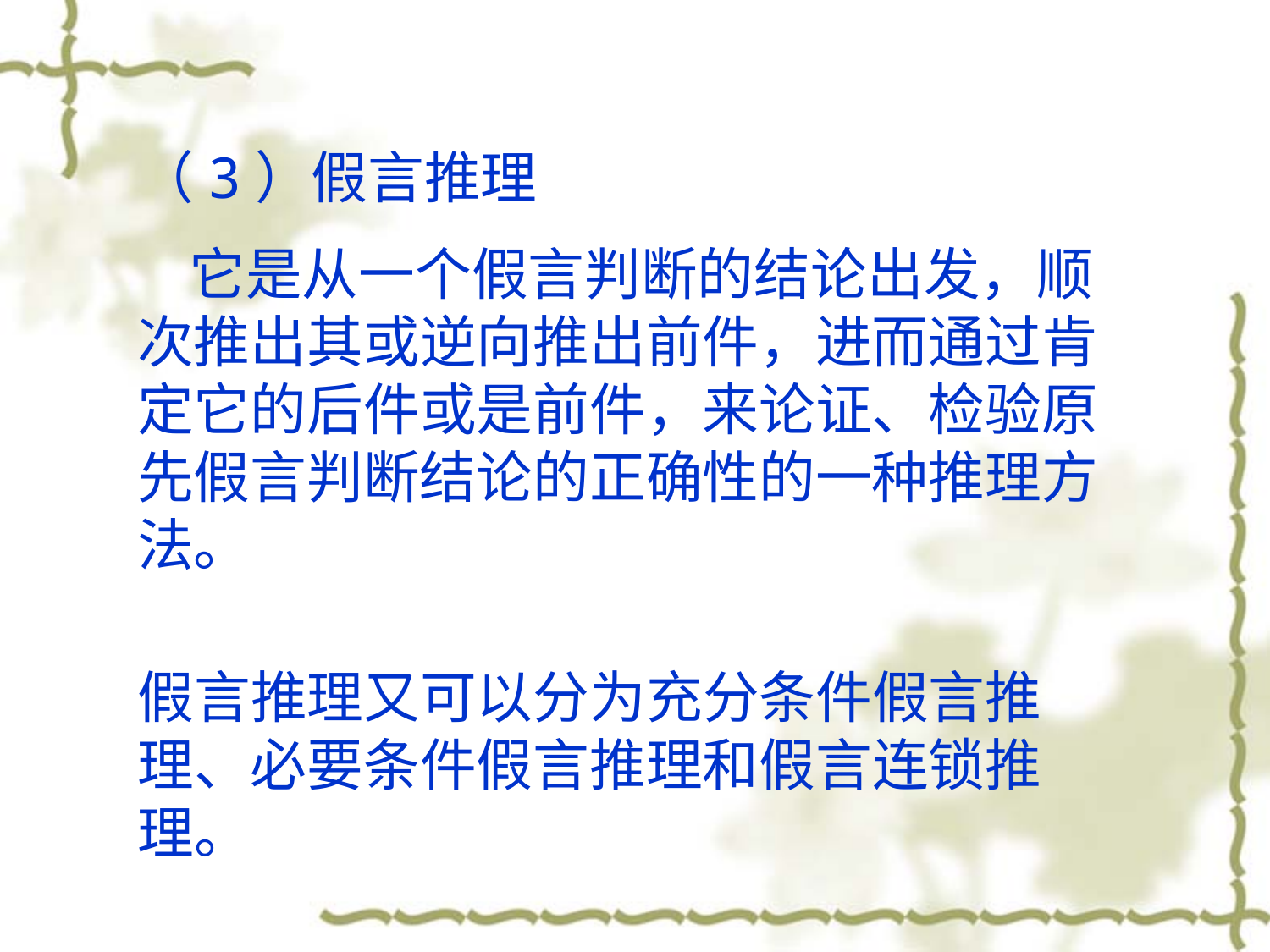

（3）假言推理
   它是从一个假言判断的结论出发，顺次推出其或逆向推出前件，进而通过肯定它的后件或是前件，来论证、检验原先假言判断结论的正确性的一种推理方法。
假言推理又可以分为充分条件假言推理、必要条件假言推理和假言连锁推理。